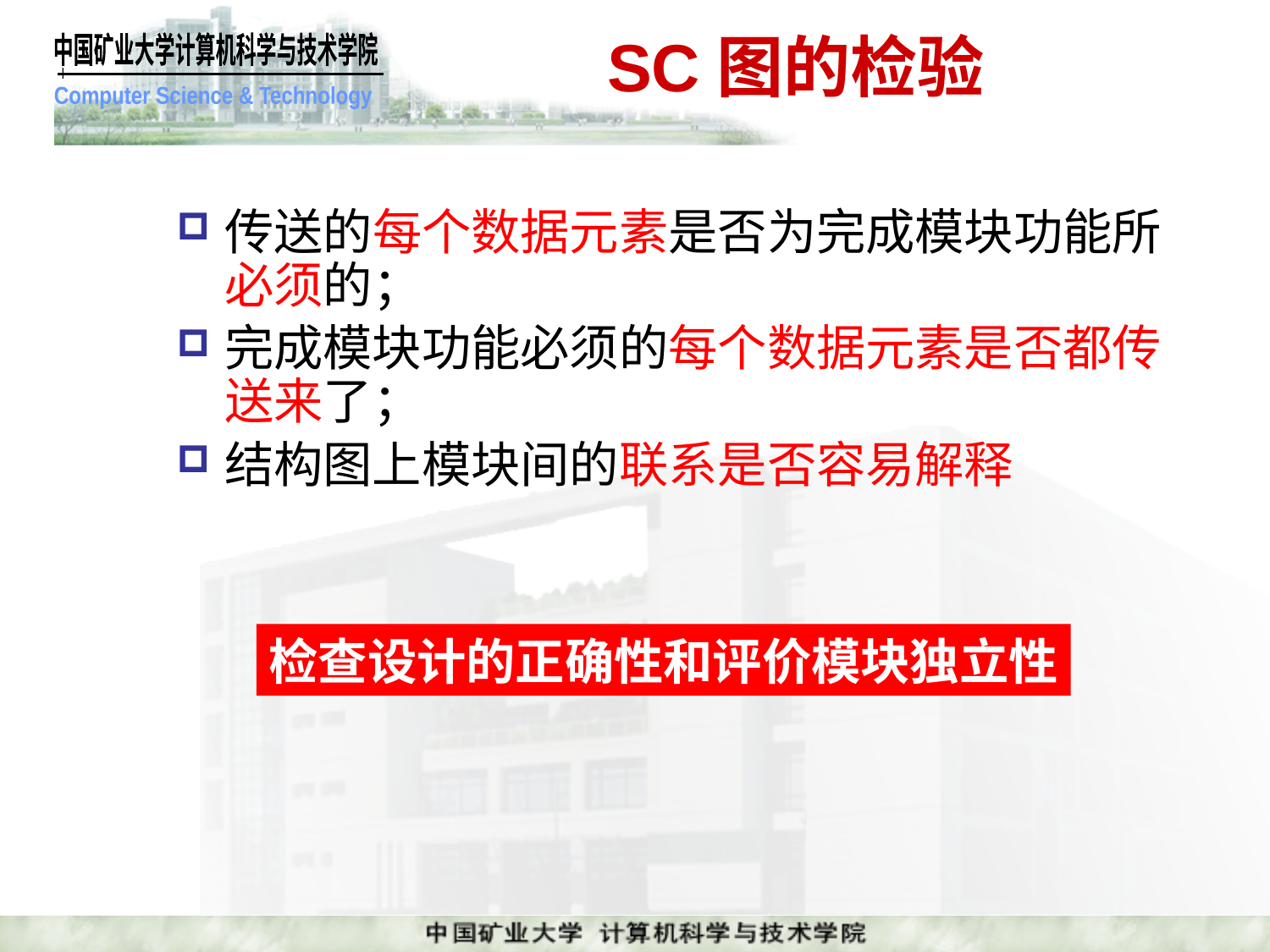

# SC图的检验
传送的每个数据元素是否为完成模块功能所必须的；
完成模块功能必须的每个数据元素是否都传送来了；
结构图上模块间的联系是否容易解释
检查设计的正确性和评价模块独立性
112